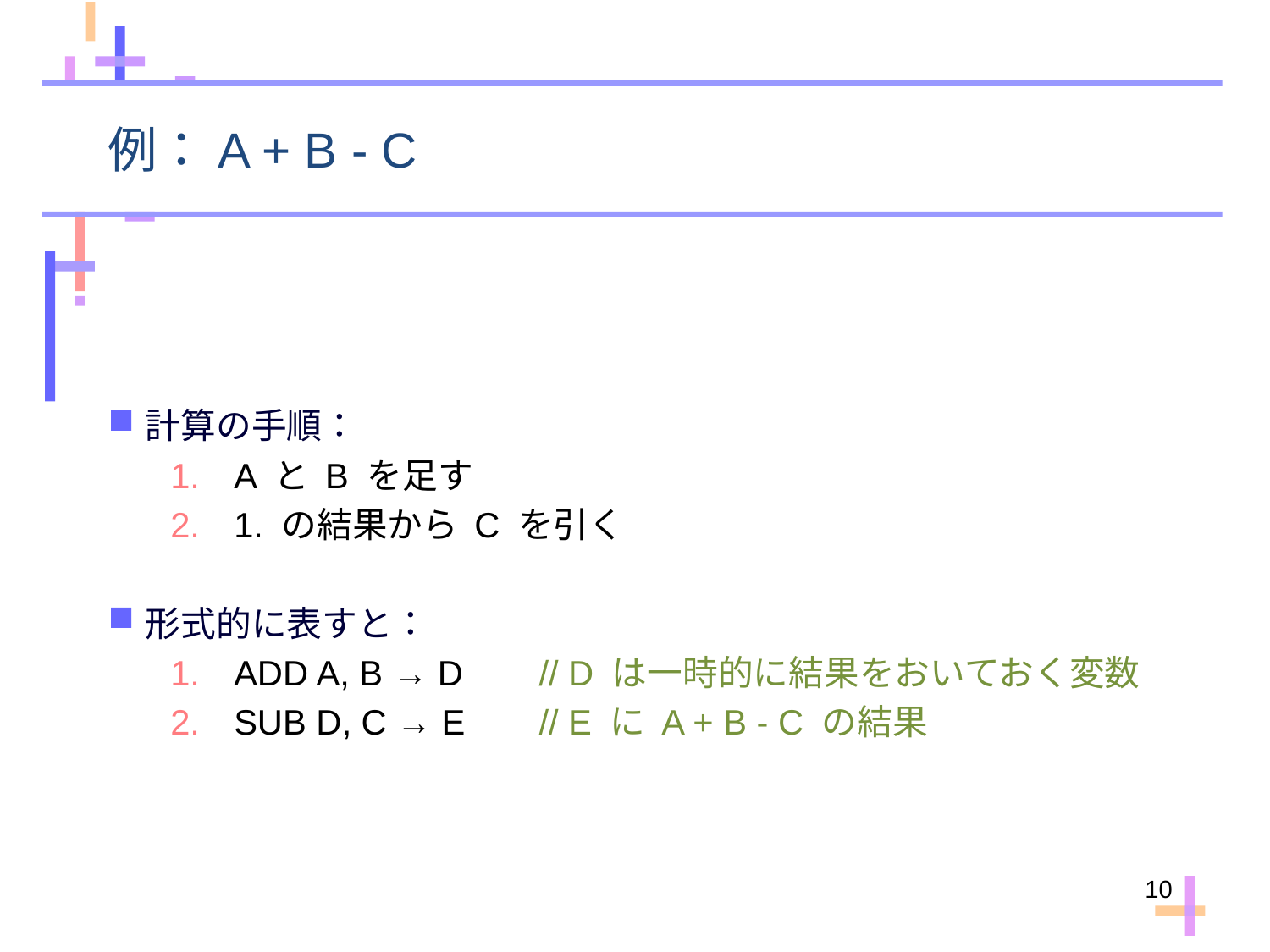

# 例：A + B - C
計算の手順：
A と B を足す
1. の結果から C を引く

形式的に表すと：
ADD A, B → D	  // D は一時的に結果をおいておく変数
SUB D, C → E	  // E に A + B - C の結果
10